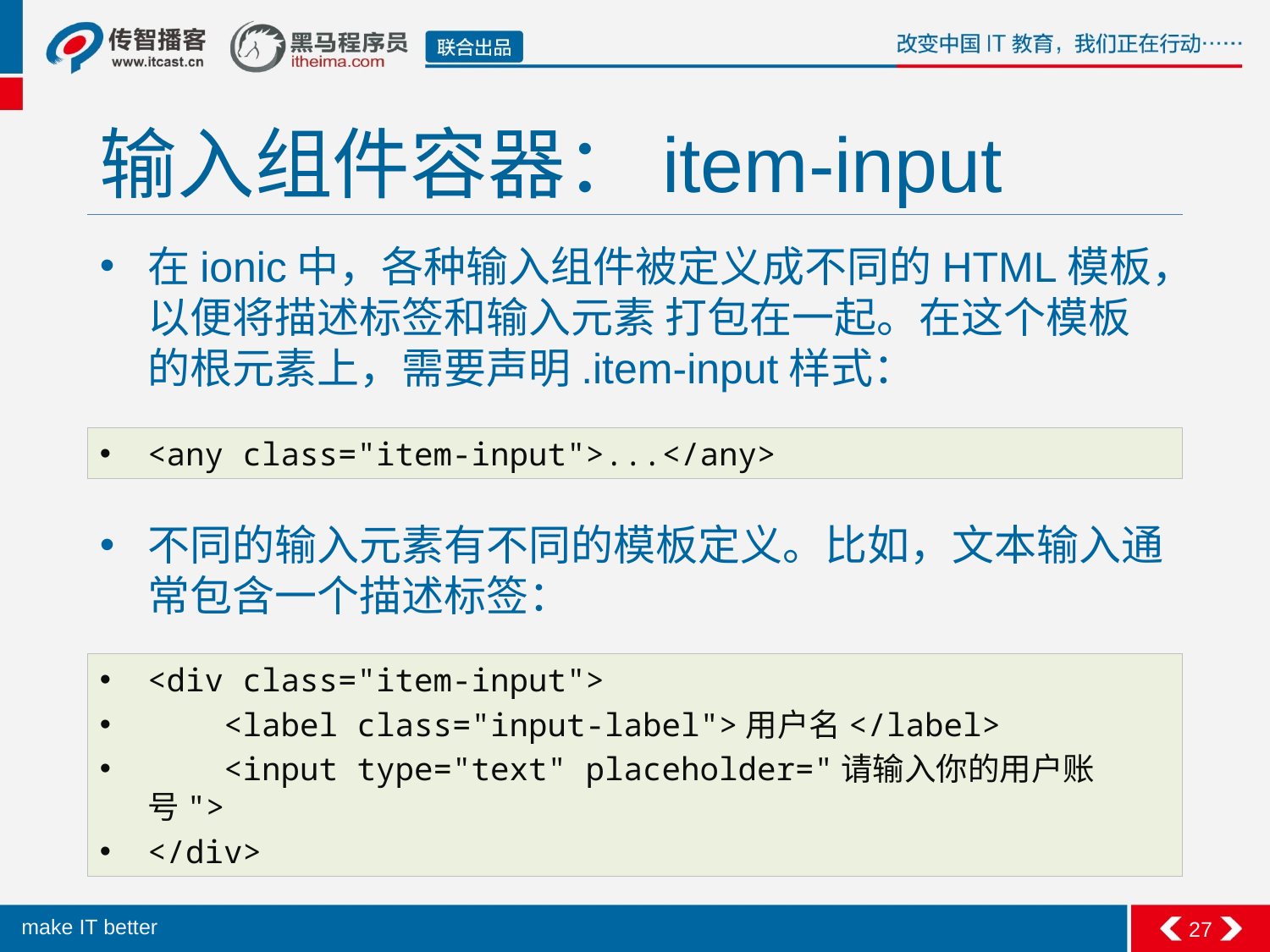

# 输入组件容器：item-input
在ionic中，各种输入组件被定义成不同的HTML模板，以便将描述标签和输入元素 打包在一起。在这个模板的根元素上，需要声明.item-input样式：

不同的输入元素有不同的模板定义。比如，文本输入通常包含一个描述标签：
<any class="item-input">...</any>
<div class="item-input">
    <label class="input-label">用户名</label>
    <input type="text" placeholder="请输入你的用户账号">
</div>
27

make IT better